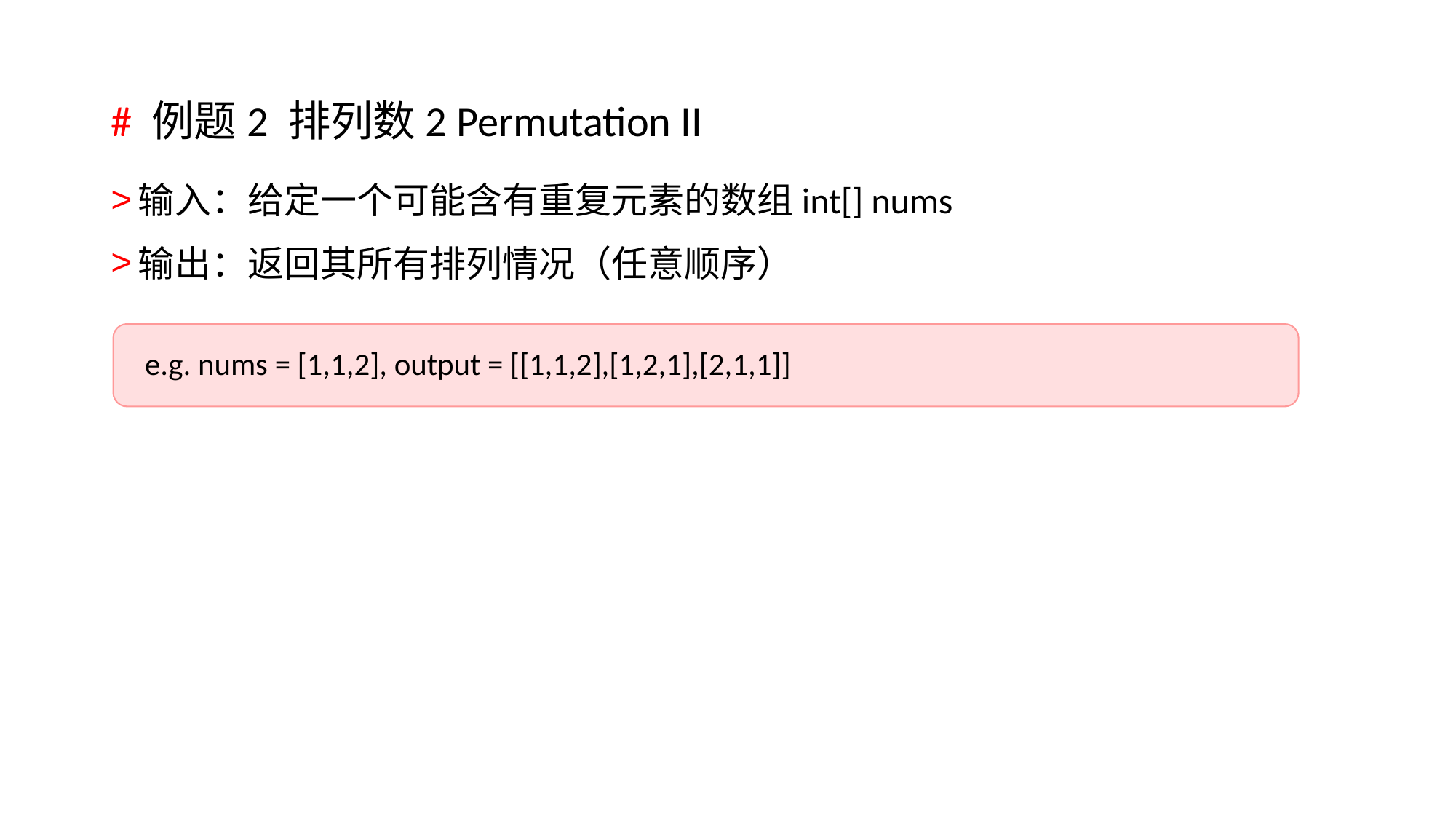

# # 例题2 排列数2 Permutation II
输入：给定一个可能含有重复元素的数组int[] nums
输出：返回其所有排列情况（任意顺序）

e.g. nums = [1,1,2], output = [[1,1,2],[1,2,1],[2,1,1]]